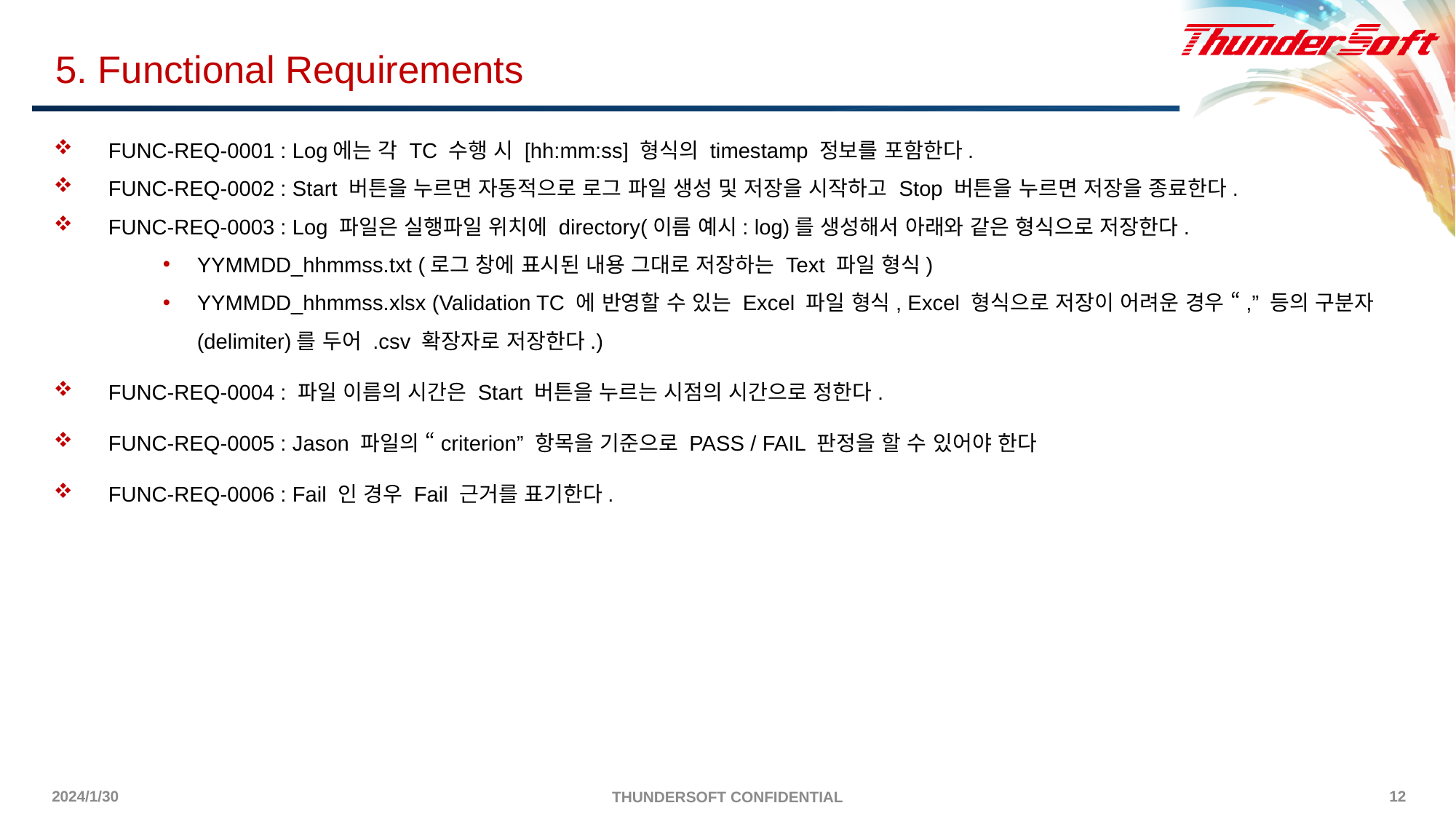

5. Functional Requirements
FUNC-REQ-0001 : Log에는 각 TC 수행 시 [hh:mm:ss] 형식의 timestamp 정보를 포함한다.
FUNC-REQ-0002 : Start 버튼을 누르면 자동적으로 로그 파일 생성 및 저장을 시작하고 Stop 버튼을 누르면 저장을 종료한다.
FUNC-REQ-0003 : Log 파일은 실행파일 위치에 directory(이름 예시: log)를 생성해서 아래와 같은 형식으로 저장한다.
YYMMDD_hhmmss.txt (로그 창에 표시된 내용 그대로 저장하는 Text 파일 형식)
YYMMDD_hhmmss.xlsx (Validation TC 에 반영할 수 있는 Excel 파일 형식, Excel 형식으로 저장이 어려운 경우 “,” 등의 구분자(delimiter)를 두어 .csv 확장자로 저장한다.)
FUNC-REQ-0004 : 파일 이름의 시간은 Start 버튼을 누르는 시점의 시간으로 정한다.
FUNC-REQ-0005 : Jason 파일의 “criterion” 항목을 기준으로 PASS / FAIL 판정을 할 수 있어야 한다
FUNC-REQ-0006 : Fail 인 경우 Fail 근거를 표기한다.
2024/1/30
12
THUNDERSOFT CONFIDENTIAL